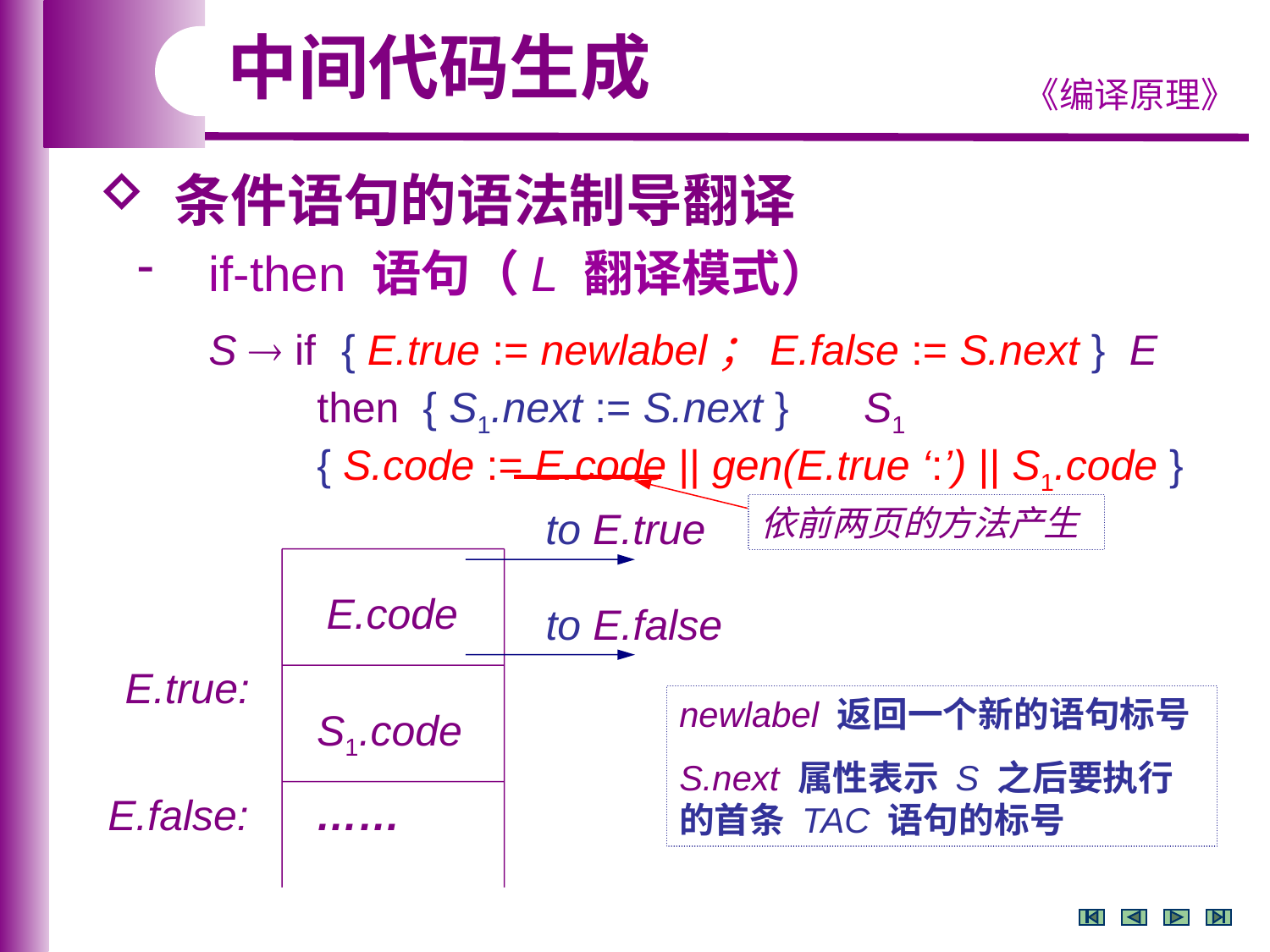

中间代码生成
 条件语句的语法制导翻译
   if-then 语句（L 翻译模式）

      S → if   { E.true := newlabel；E.false := S.next }  E
　　　　then  { S1.next := S.next } 　S1
　　　　{ S.code := E.code || gen(E.true ‘:’) || S1.code }

依前两页的方法产生
to E.true

E.code
to E.false
E.true:

newlabel 返回一个新的语句标号

S.next 属性表示 S 之后要执行的首条 TAC 语句的标号
S1.code
E.false:

……